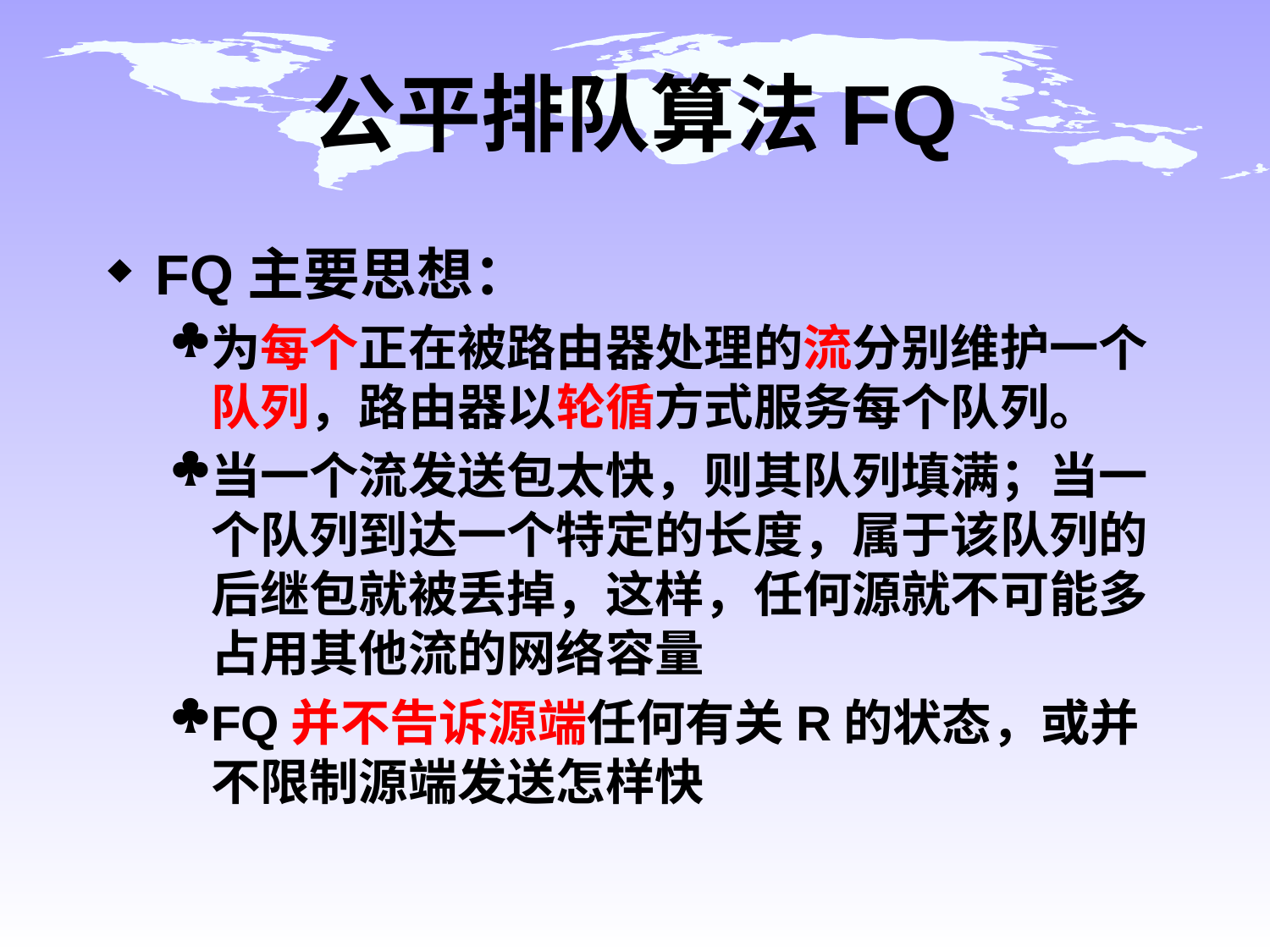

# 公平排队算法FQ
FQ主要思想：
为每个正在被路由器处理的流分别维护一个队列，路由器以轮循方式服务每个队列。
当一个流发送包太快，则其队列填满；当一个队列到达一个特定的长度，属于该队列的后继包就被丢掉，这样，任何源就不可能多占用其他流的网络容量
FQ并不告诉源端任何有关R的状态，或并不限制源端发送怎样快